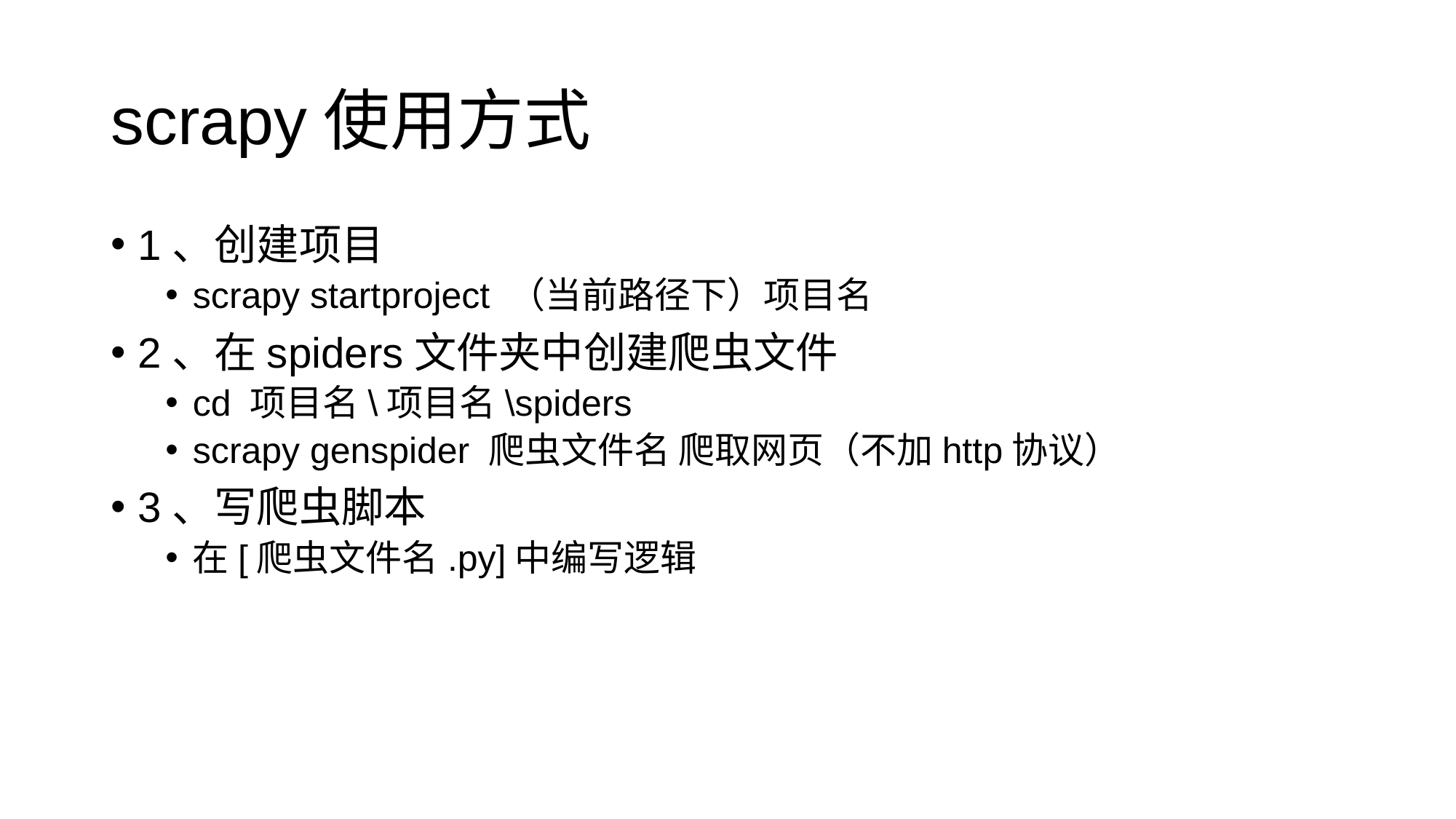

# scrapy使用方式
1、创建项目
scrapy startproject （当前路径下）项目名
2、在spiders文件夹中创建爬虫文件
cd 项目名\项目名\spiders
scrapy genspider 爬虫文件名 爬取网页（不加http协议）
3、写爬虫脚本
在[爬虫文件名.py]中编写逻辑